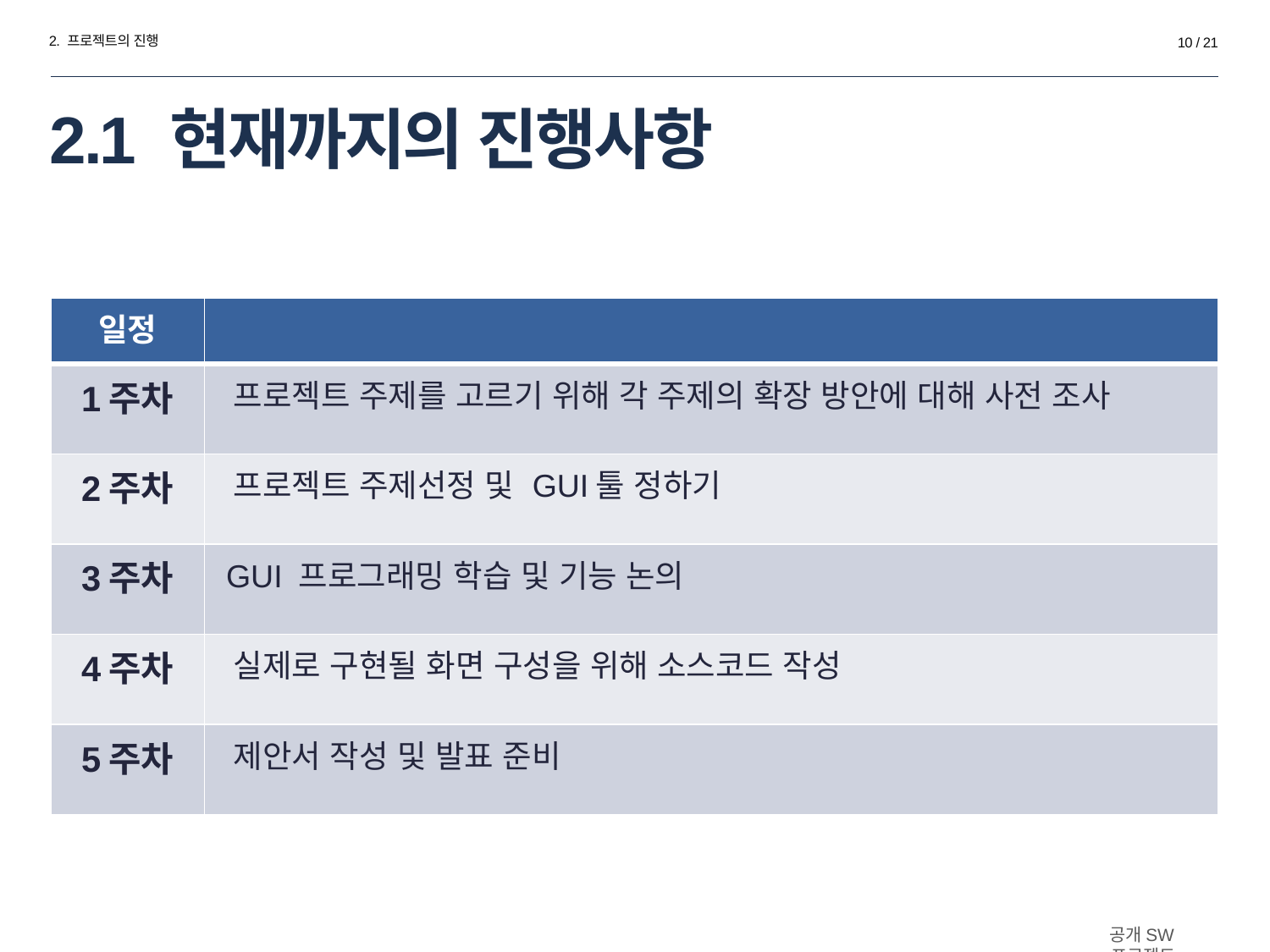

2. 프로젝트의 진행
10 / 21
# 2.1 현재까지의 진행사항
| 일정 |  |
| --- | --- |
| 1주차 | 프로젝트 주제를 고르기 위해 각 주제의 확장 방안에 대해 사전 조사 |
| 2주차 | 프로젝트 주제선정 및 GUI툴 정하기 |
| 3주차 | GUI 프로그래밍 학습 및 기능 논의 |
| 4주차 | 실제로 구현될 화면 구성을 위해 소스코드 작성 |
| 5주차 | 제안서 작성 및 발표 준비 |
공개SW프로젝트